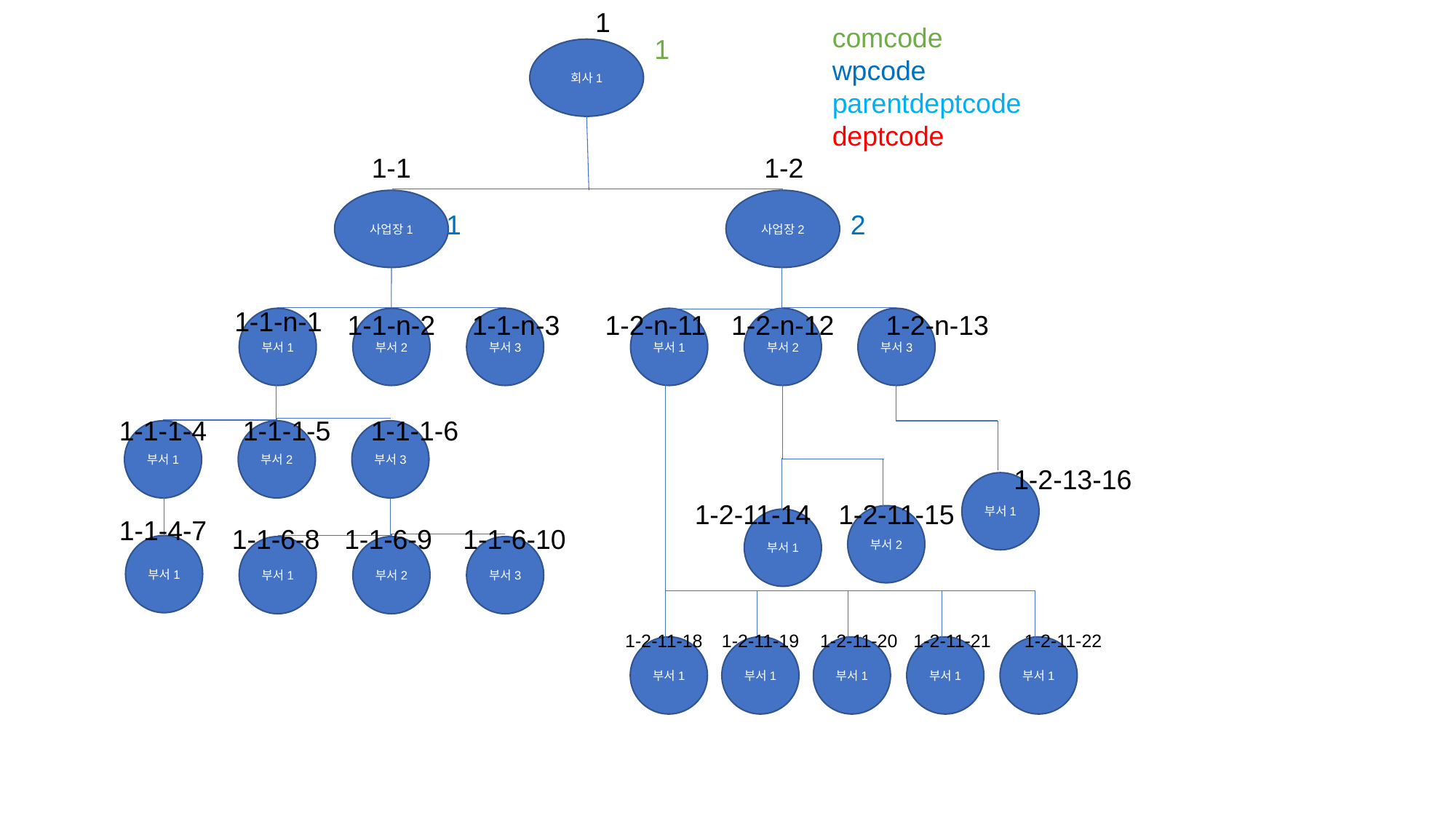

1
comcode
wpcode
parentdeptcode
deptcode
1
회사1
1-1
1-2
사업장1
사업장2
1
2
1-1-n-1
1-1-n-2
1-1-n-3
1-2-n-11
1-2-n-12
1-2-n-13
부서1
부서2
부서3
부서1
부서2
부서3
1-1-1-4
1-1-1-5
1-1-1-6
부서1
부서2
부서3
1-2-13-16
부서1
1-2-11-14
1-2-11-15
부서2
1-1-4-7
부서1
1-1-6-8
1-1-6-9
1-1-6-10
부서1
부서1
부서2
부서3
1-2-11-18
1-2-11-19
1-2-11-20
1-2-11-21
1-2-11-22
부서1
부서1
부서1
부서1
부서1